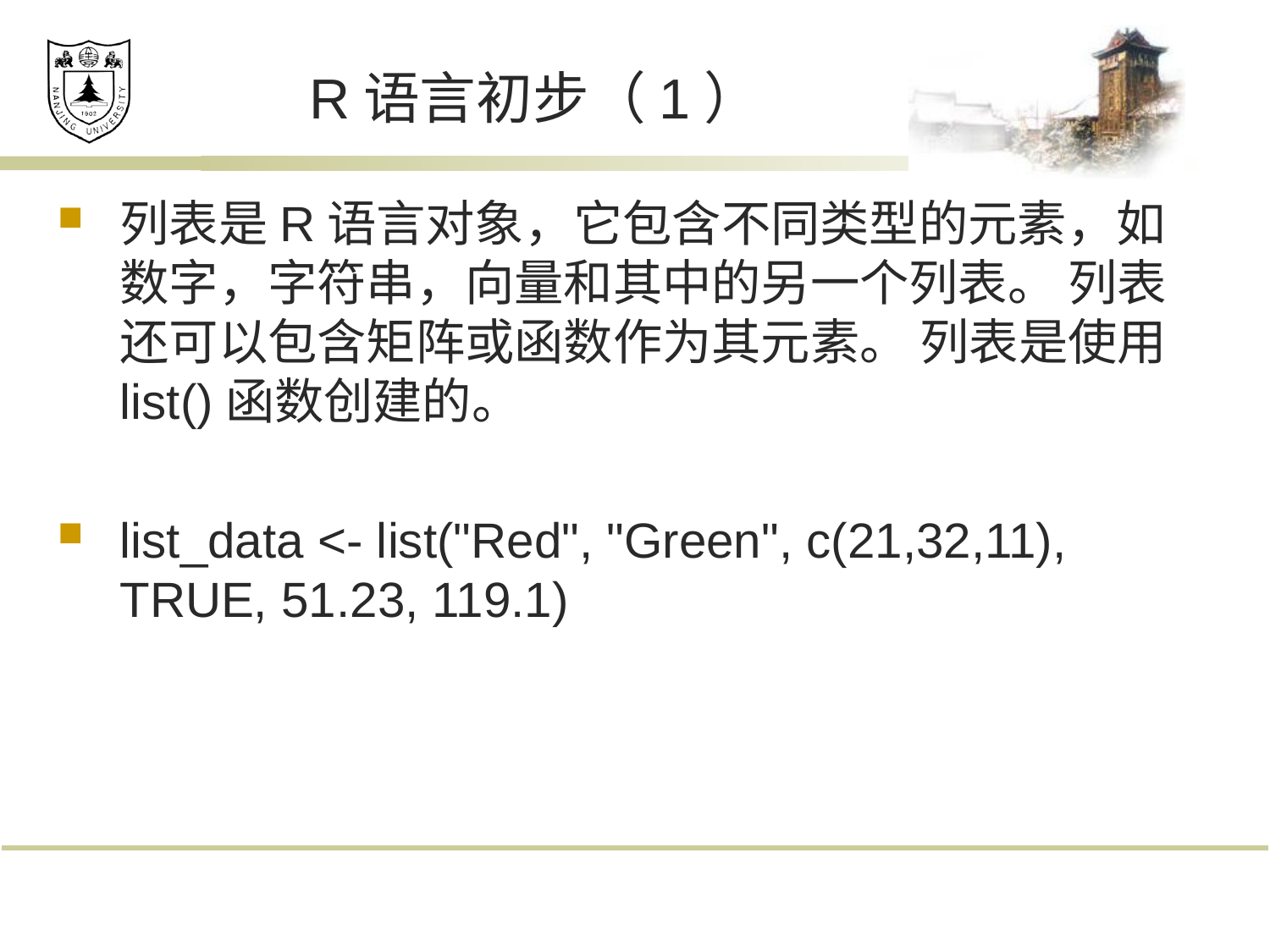

# R语言初步（1）
列表是R语言对象，它包含不同类型的元素，如数字，字符串，向量和其中的另一个列表。 列表还可以包含矩阵或函数作为其元素。 列表是使用list()函数创建的。

list_data <- list("Red", "Green", c(21,32,11), TRUE, 51.23, 119.1)